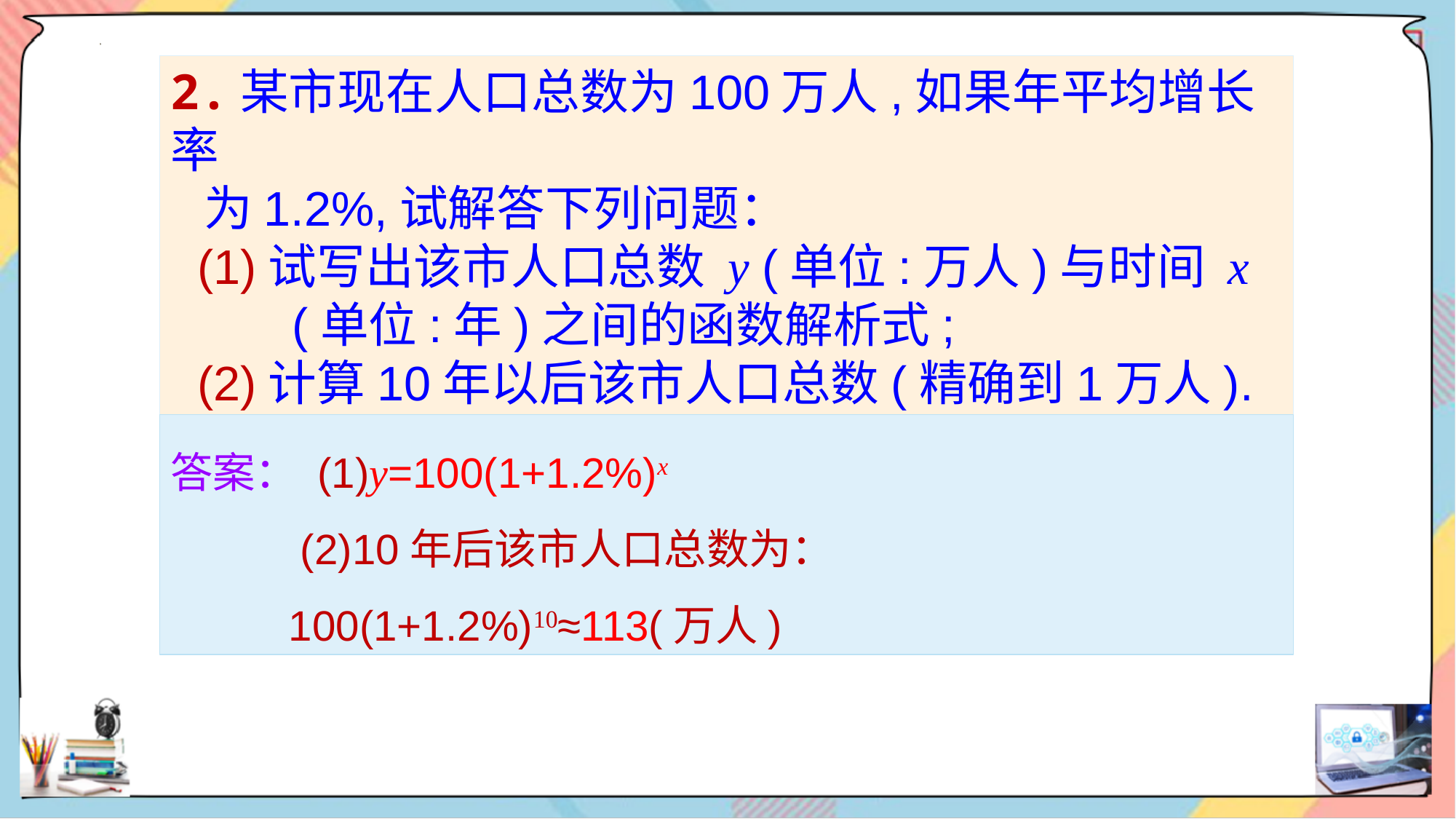

2.某市现在人口总数为100万人,如果年平均增长率
  为1.2%,试解答下列问题：
  (1)试写出该市人口总数 y (单位:万人)与时间 x
          (单位:年)之间的函数解析式;
  (2)计算10年以后该市人口总数(精确到1万人).
答案： (1)y=100(1+1.2%)x
                     (2)10年后该市人口总数为：
          100(1+1.2%)10≈113(万人)